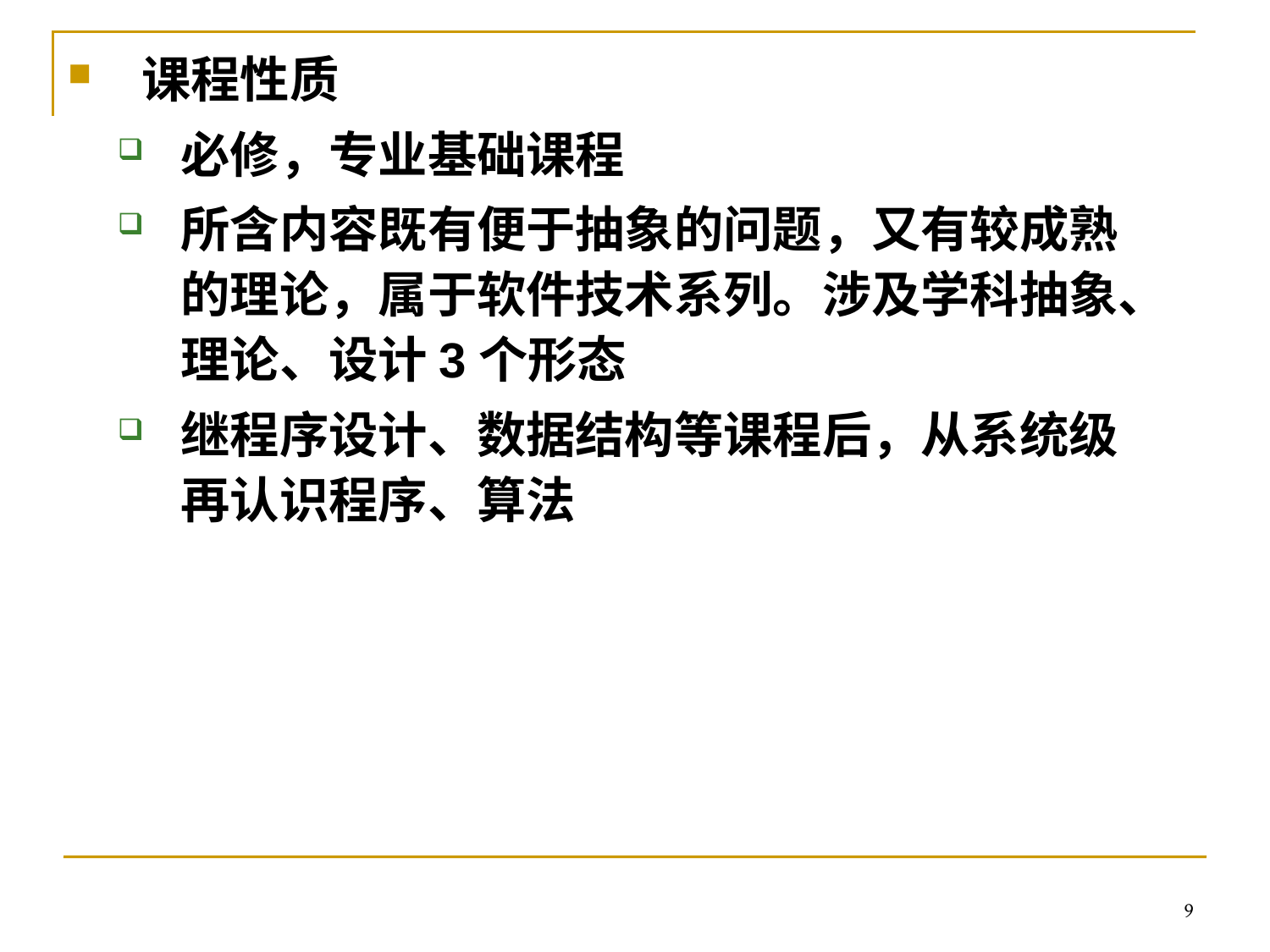

课程性质
必修，专业基础课程
所含内容既有便于抽象的问题，又有较成熟的理论，属于软件技术系列。涉及学科抽象、理论、设计3个形态
继程序设计、数据结构等课程后，从系统级再认识程序、算法

9